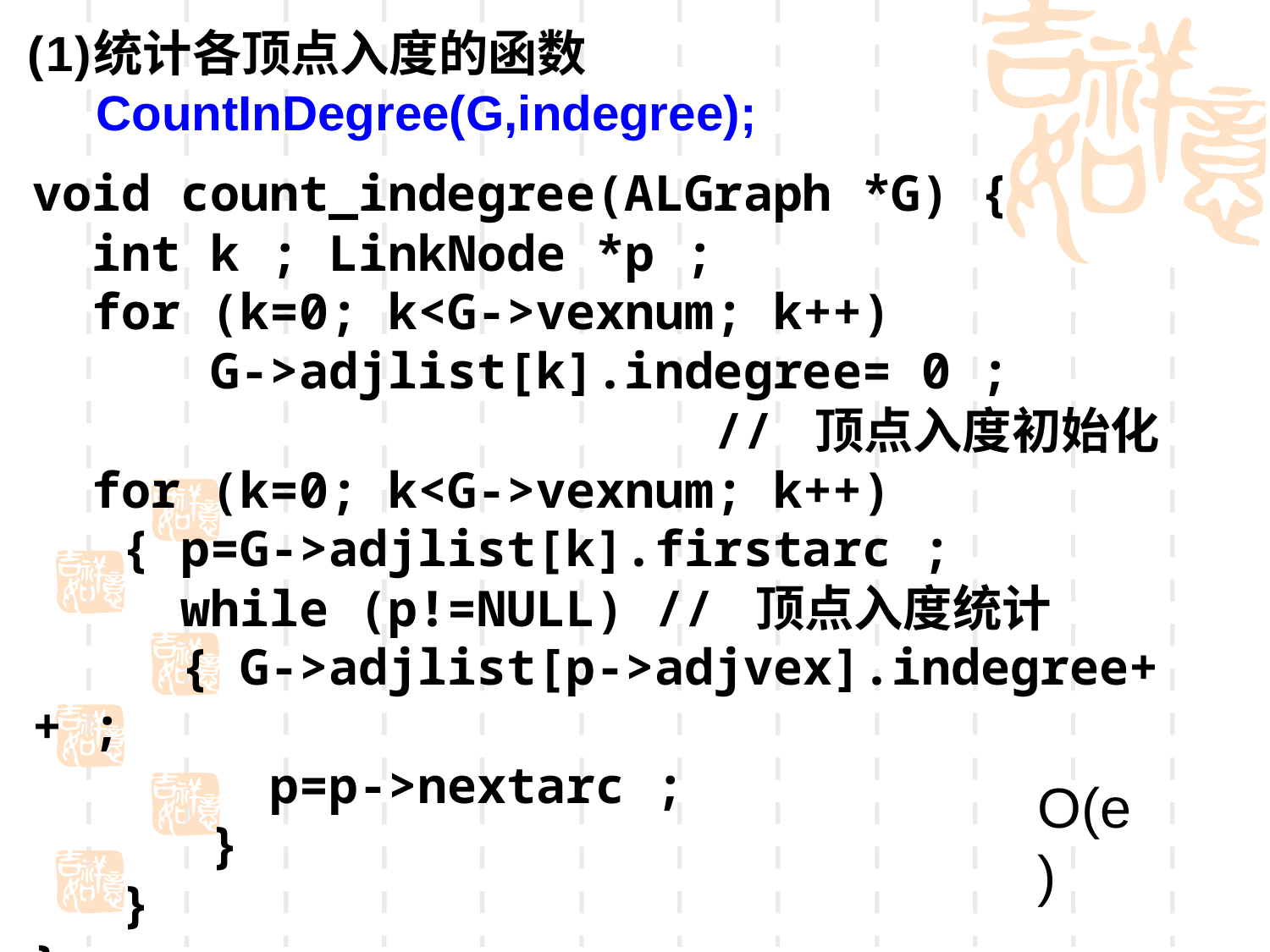

统计各顶点入度的函数
     CountInDegree(G,indegree);
void count_indegree(ALGraph *G) {
  int k ; LinkNode *p ;
  for (k=0; k<G->vexnum; k++)
      G->adjlist[k].indegree= 0 ;
                       // 顶点入度初始化
  for (k=0; k<G->vexnum; k++)
   { p=G->adjlist[k].firstarc ;
     while (p!=NULL) // 顶点入度统计
     { G->adjlist[p->adjvex].indegree++ ;
        p=p->nextarc ;
      }
   }
}
O(e)